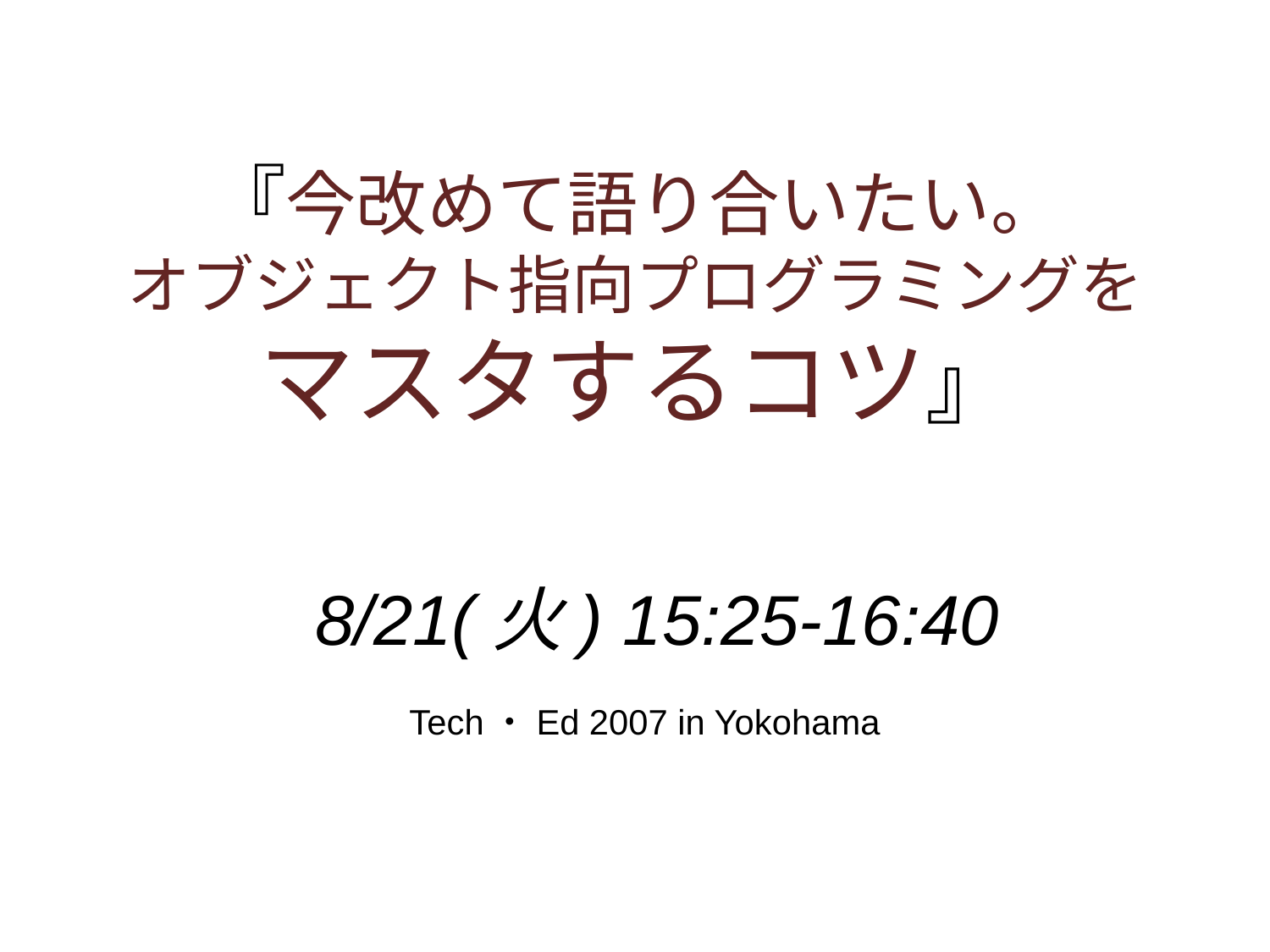

# 『今改めて語り合いたい。 オブジェクト指向プログラミングを マスタするコツ』 8/21(火) 15:25-16:40 Tech・Ed 2007 in Yokohama